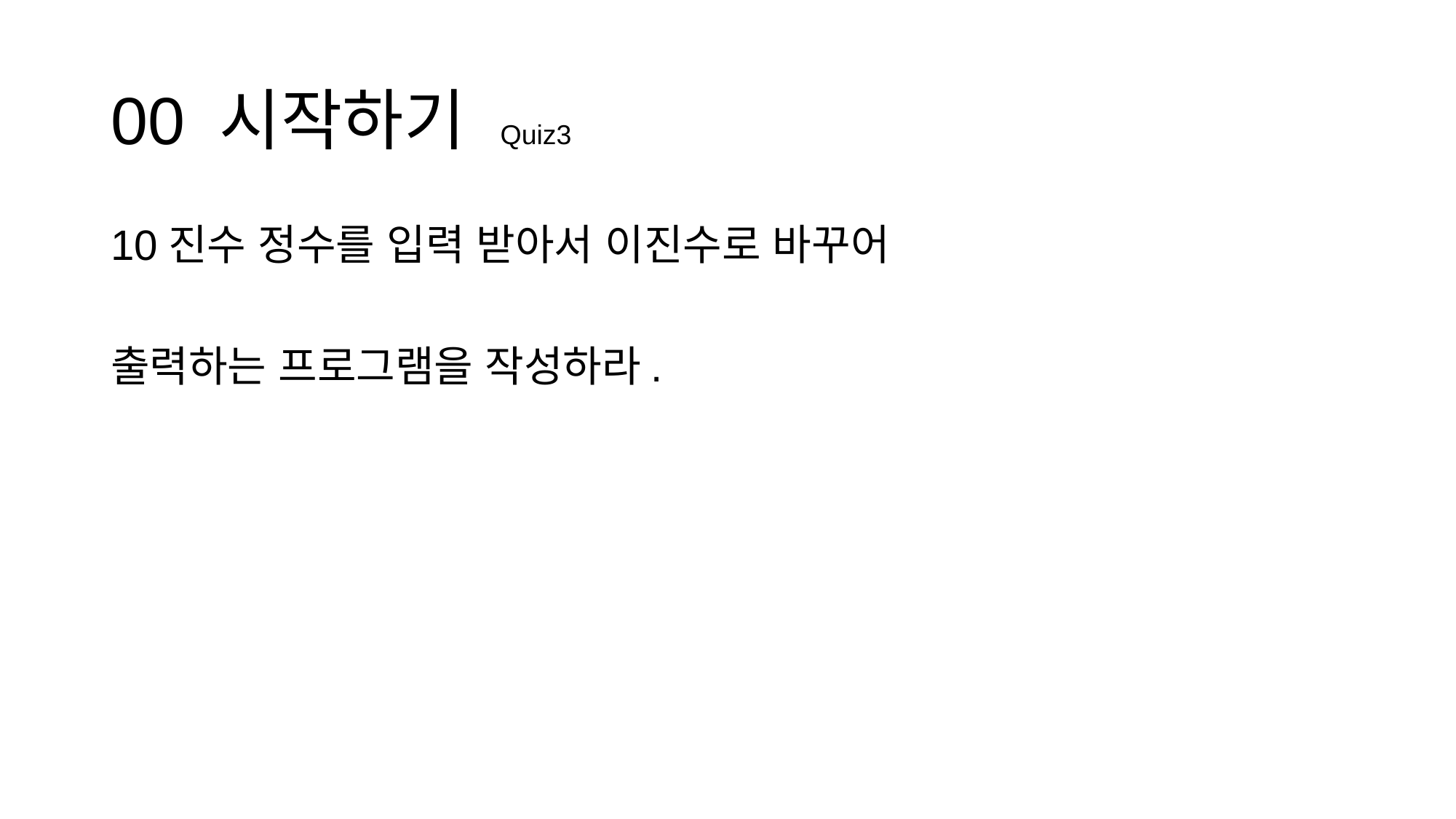

# 00 시작하기 Quiz3
10진수 정수를 입력 받아서 이진수로 바꾸어

출력하는 프로그램을 작성하라.